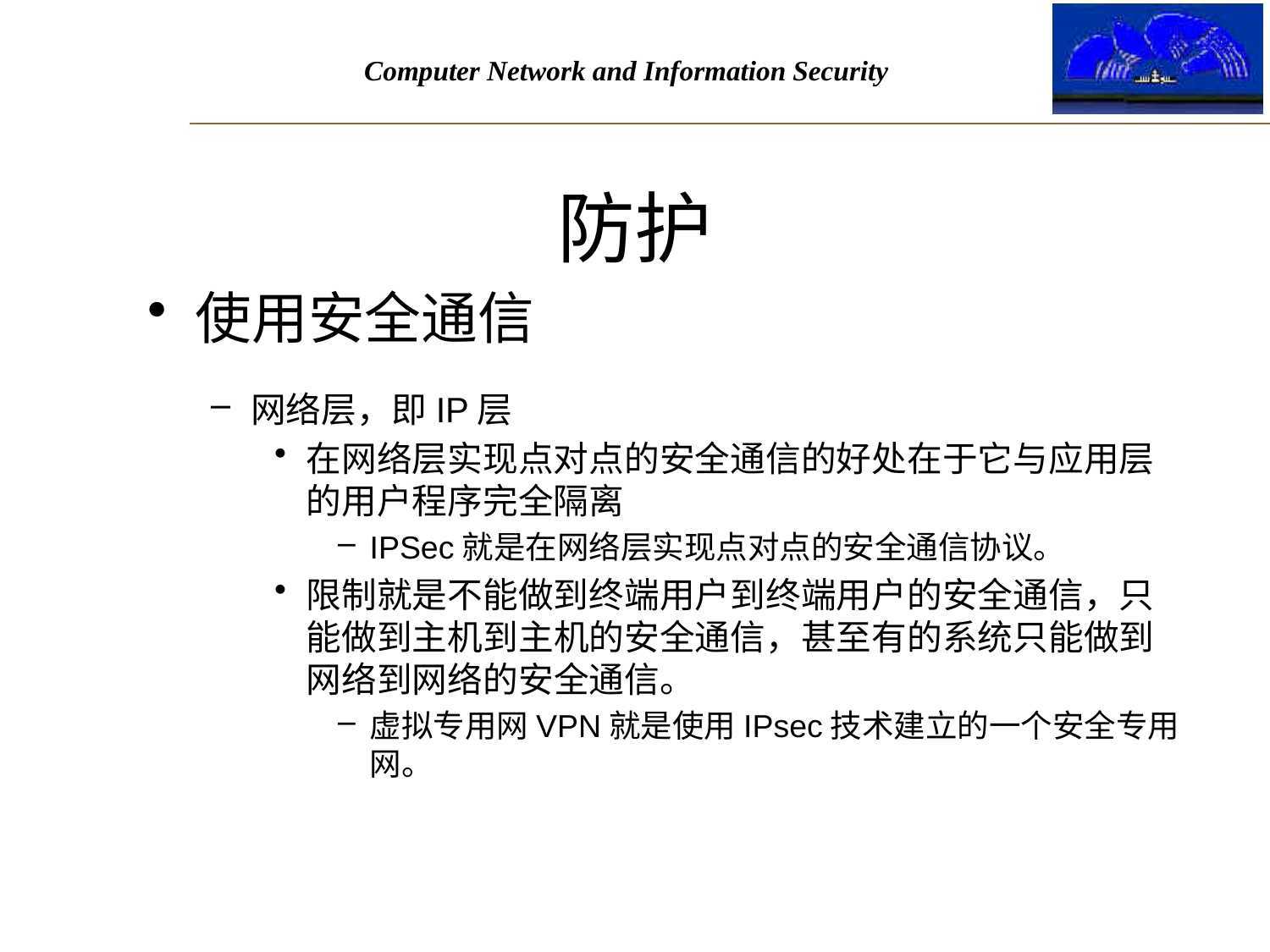

# 防护
使用安全通信
网络层，即IP层
在网络层实现点对点的安全通信的好处在于它与应用层的用户程序完全隔离
IPSec就是在网络层实现点对点的安全通信协议。
限制就是不能做到终端用户到终端用户的安全通信，只能做到主机到主机的安全通信，甚至有的系统只能做到网络到网络的安全通信。
虚拟专用网VPN就是使用IPsec技术建立的一个安全专用网。